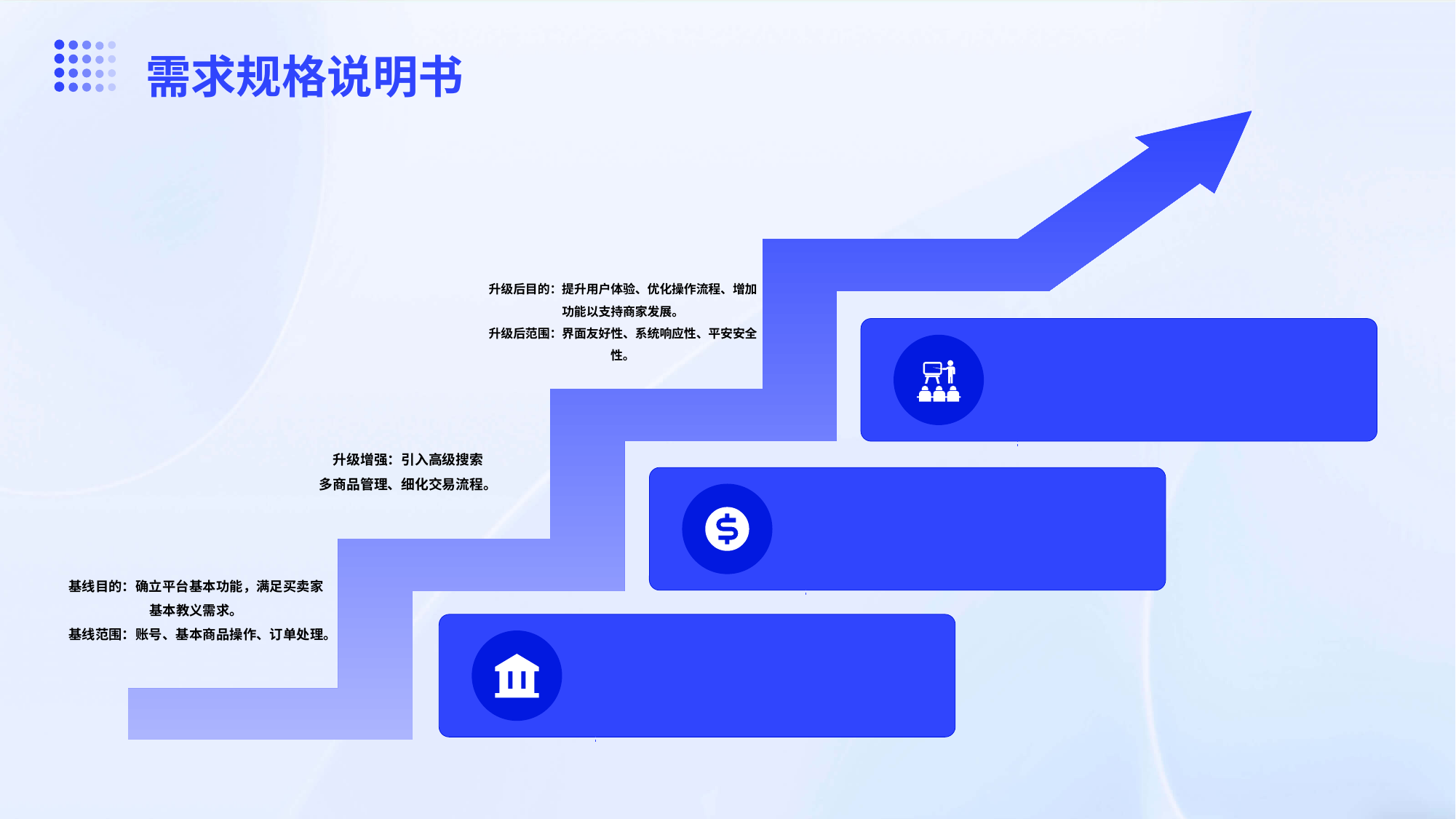

需求规格说明书

升级后目的：提升用户体验、优化操作流程、增加功能以支持商家发展。
升级后范围：界面友好性、系统响应性、平安安全性。

需求范围

升级增强：引入高级搜索
多商品管理、细化交易流程。

需求目标

基线目的：确立平台基本功能，满足买卖家基本教义需求。
基线范围：账号、基本商品操作、订单处理。

需求背景